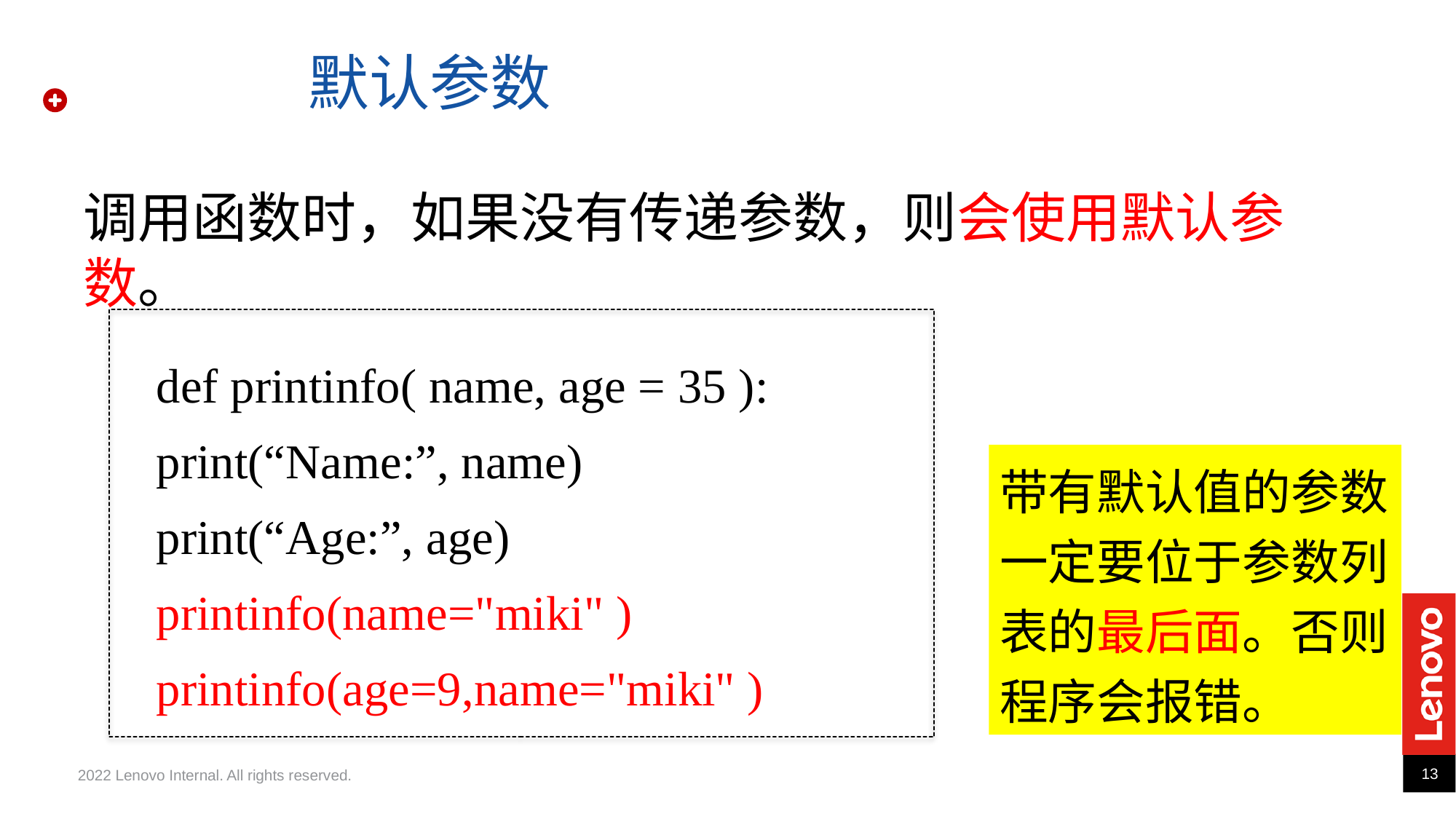

默认参数
调用函数时，如果没有传递参数，则会使用默认参数。

def printinfo( name, age = 35 ):
print(“Name:”, name)
print(“Age:”, age)
printinfo(name="miki" )
printinfo(age=9,name="miki" )
带有默认值的参数一定要位于参数列表的最后面。否则程序会报错。